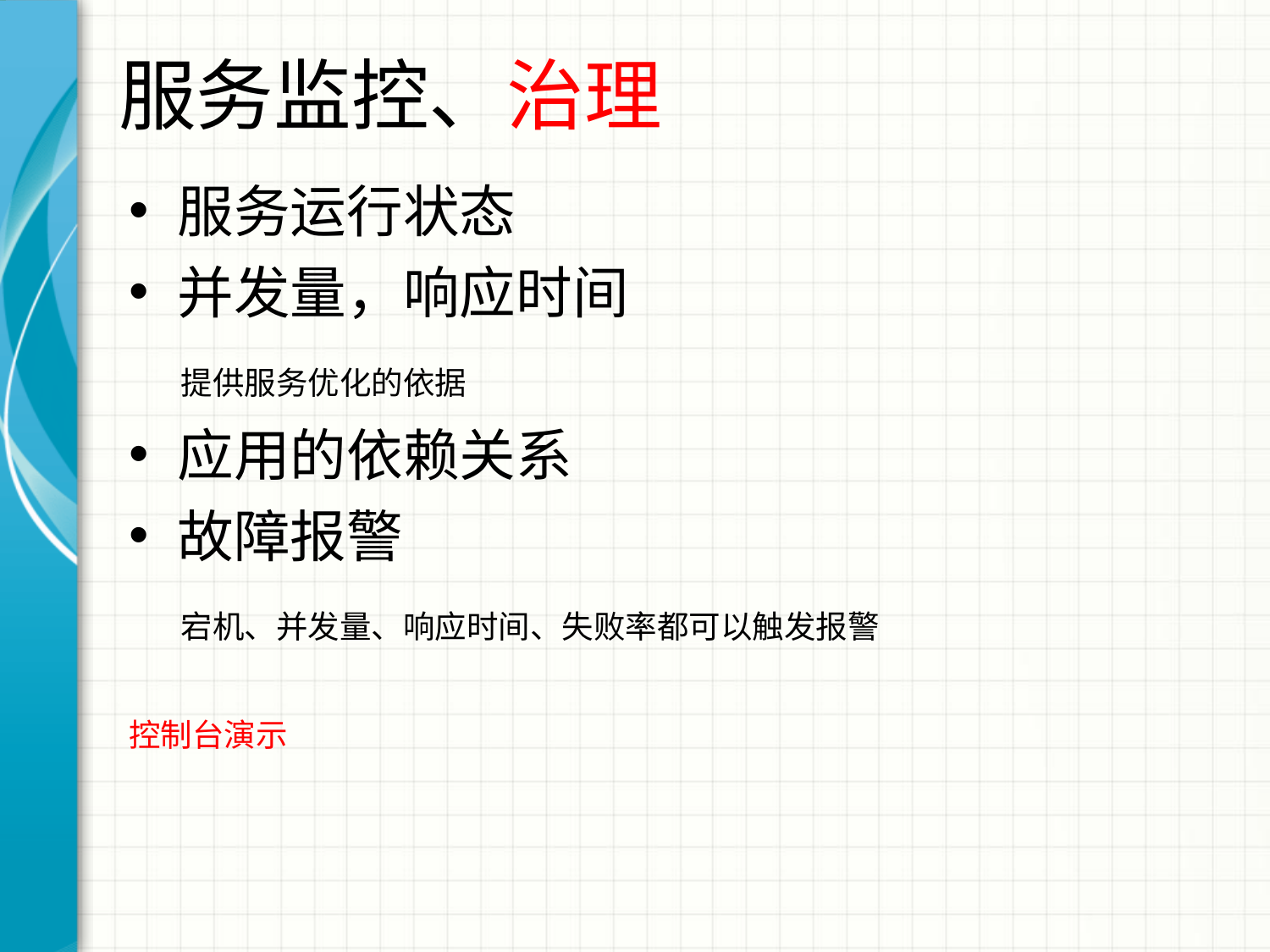

# 服务监控、治理
服务运行状态
并发量，响应时间
   提供服务优化的依据
应用的依赖关系
故障报警
   宕机、并发量、响应时间、失败率都可以触发报警

控制台演示